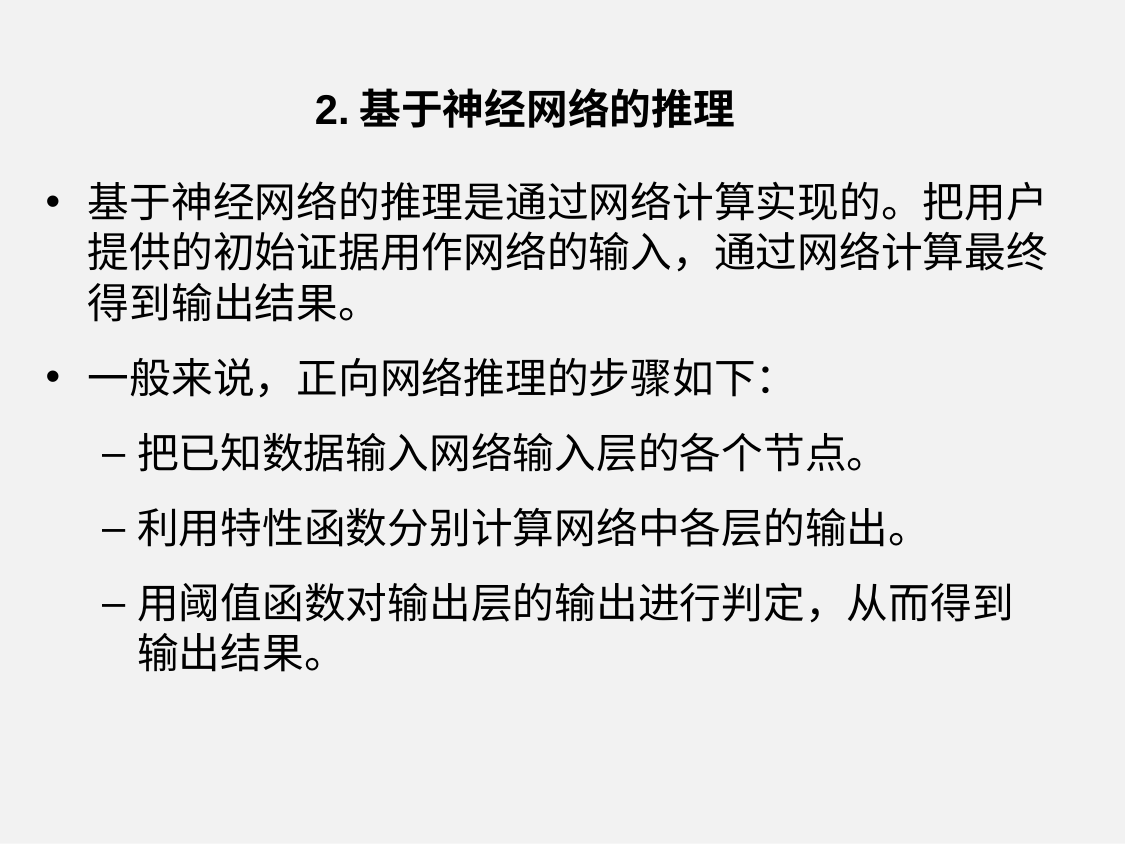

# 2.基于神经网络的推理
基于神经网络的推理是通过网络计算实现的。把用户提供的初始证据用作网络的输入，通过网络计算最终得到输出结果。
一般来说，正向网络推理的步骤如下：
把已知数据输入网络输入层的各个节点。
利用特性函数分别计算网络中各层的输出。
用阈值函数对输出层的输出进行判定，从而得到输出结果。